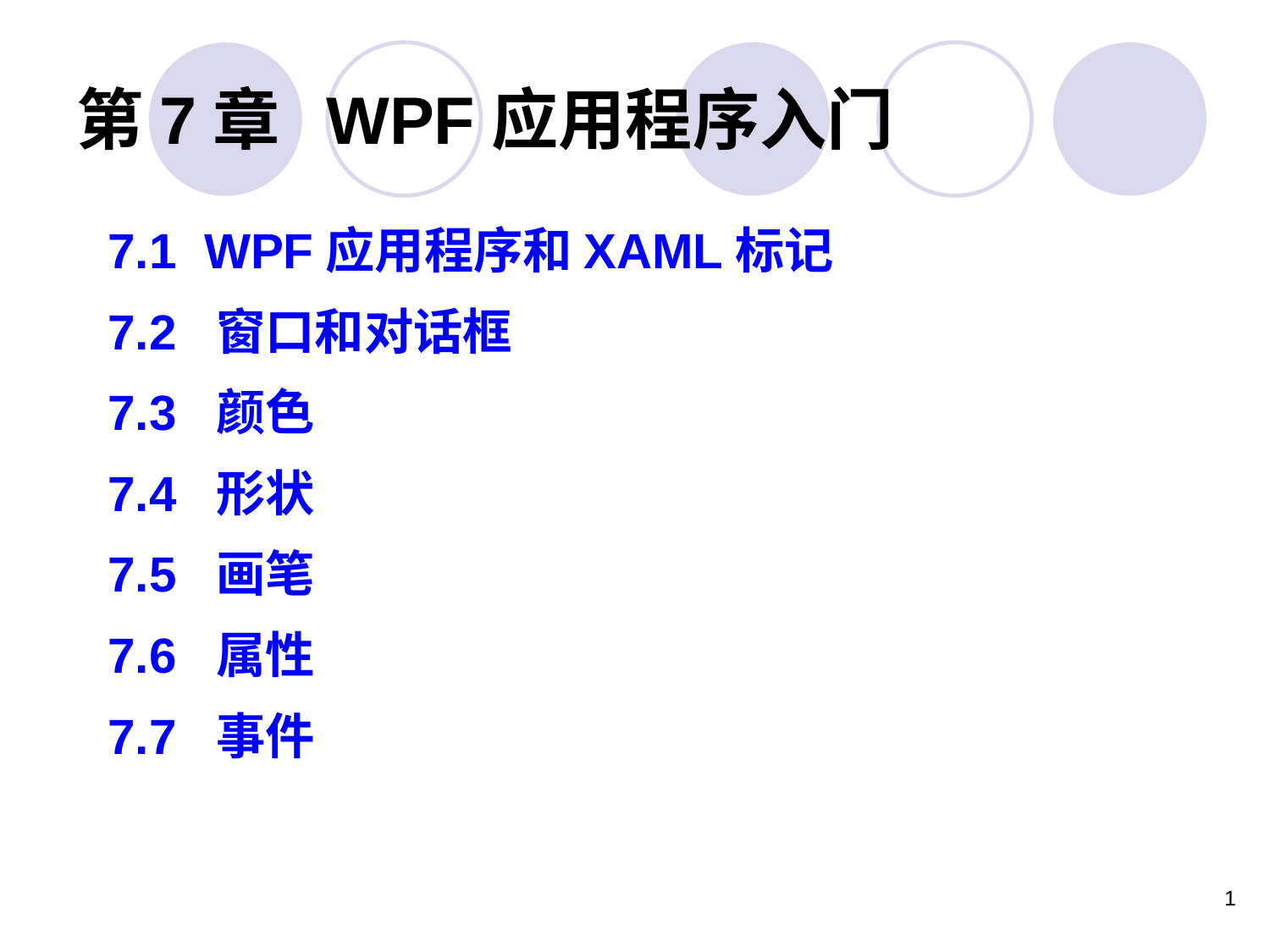

# 第7章  WPF应用程序入门
7.1  WPF应用程序和XAML标记
7.2  窗口和对话框
7.3  颜色
7.4  形状
7.5  画笔
7.6  属性
7.7  事件
1